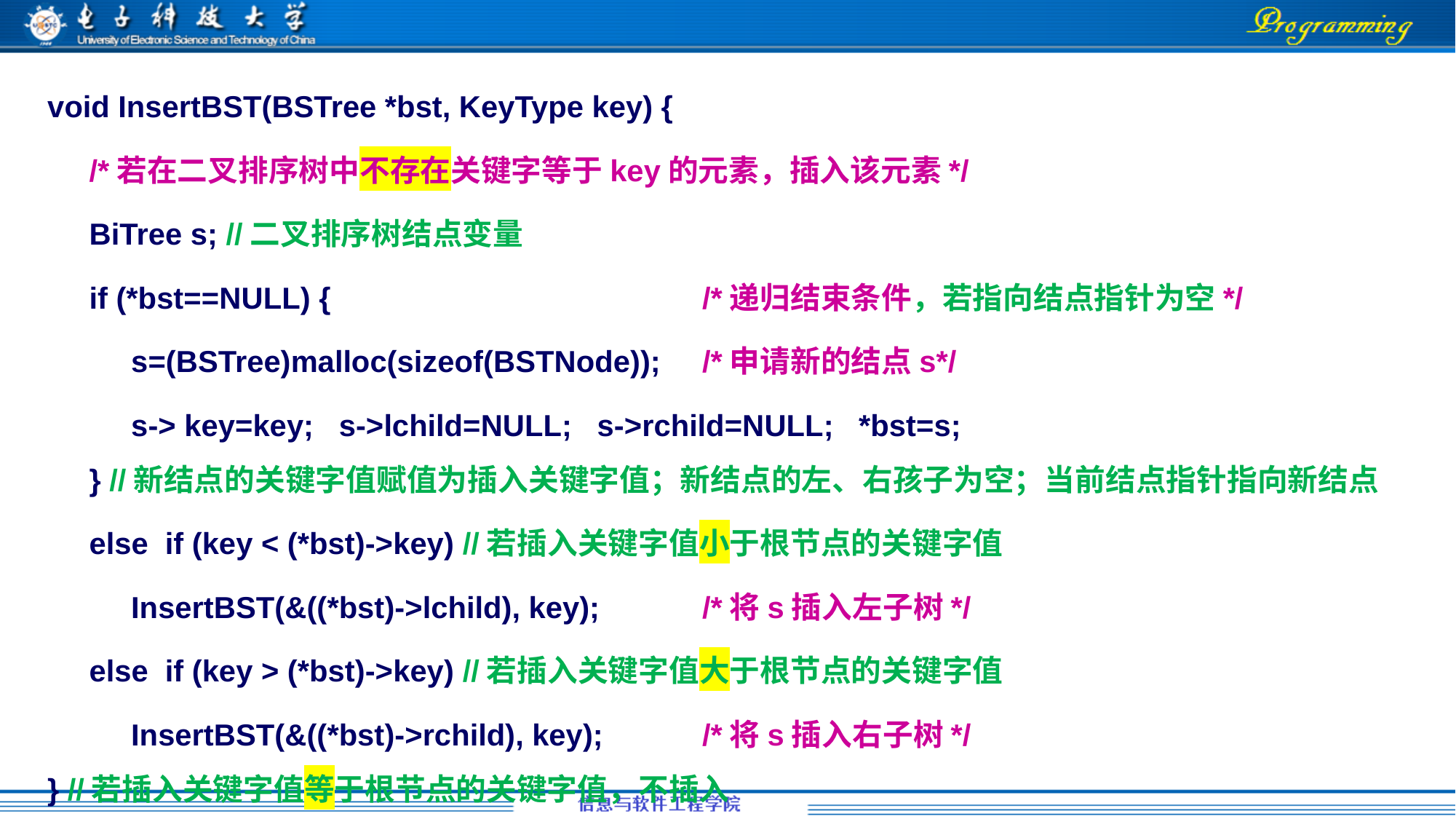

void InsertBST(BSTree *bst, KeyType key) {
     /*若在二叉排序树中不存在关键字等于key的元素，插入该元素*/
     BiTree s; //二叉排序树结点变量
     if (*bst==NULL) { 				/*递归结束条件，若指向结点指针为空*/
          s=(BSTree)malloc(sizeof(BSTNode));	/*申请新的结点s*/
          s-> key=key;   s->lchild=NULL;   s->rchild=NULL;   *bst=s;
     } //新结点的关键字值赋值为插入关键字值；新结点的左、右孩子为空；当前结点指针指向新结点
     else  if (key < (*bst)->key) //若插入关键字值小于根节点的关键字值
          InsertBST(&((*bst)->lchild), key);	/*将s插入左子树*/
     else  if (key > (*bst)->key) //若插入关键字值大于根节点的关键字值
          InsertBST(&((*bst)->rchild), key); 	/*将s插入右子树*/
} //若插入关键字值等于根节点的关键字值，不插入